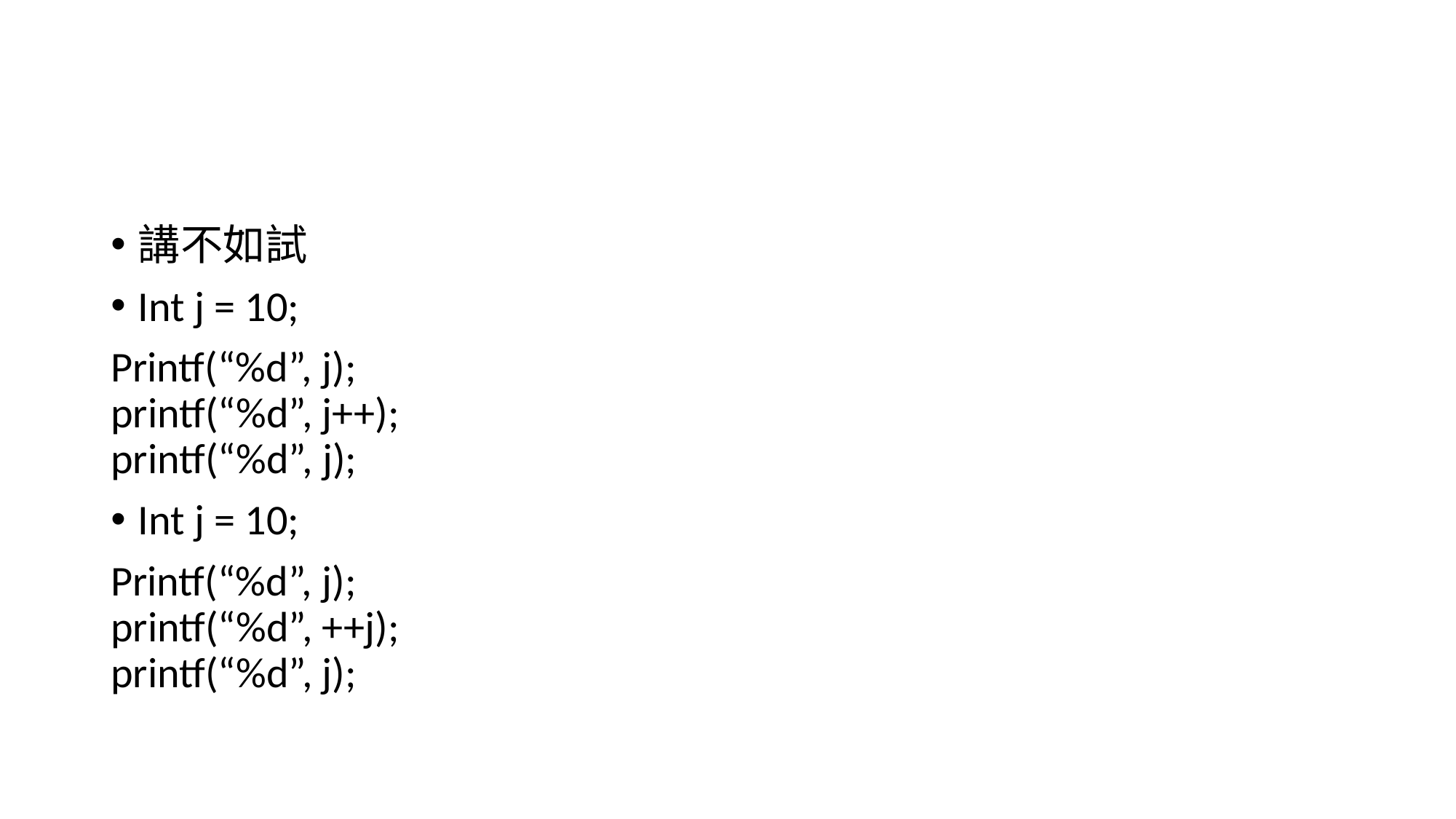

#
講不如試
Int j = 10;
Printf(“%d”, j);
printf(“%d”, j++);
printf(“%d”, j);
Int j = 10;
Printf(“%d”, j);
printf(“%d”, ++j);
printf(“%d”, j);